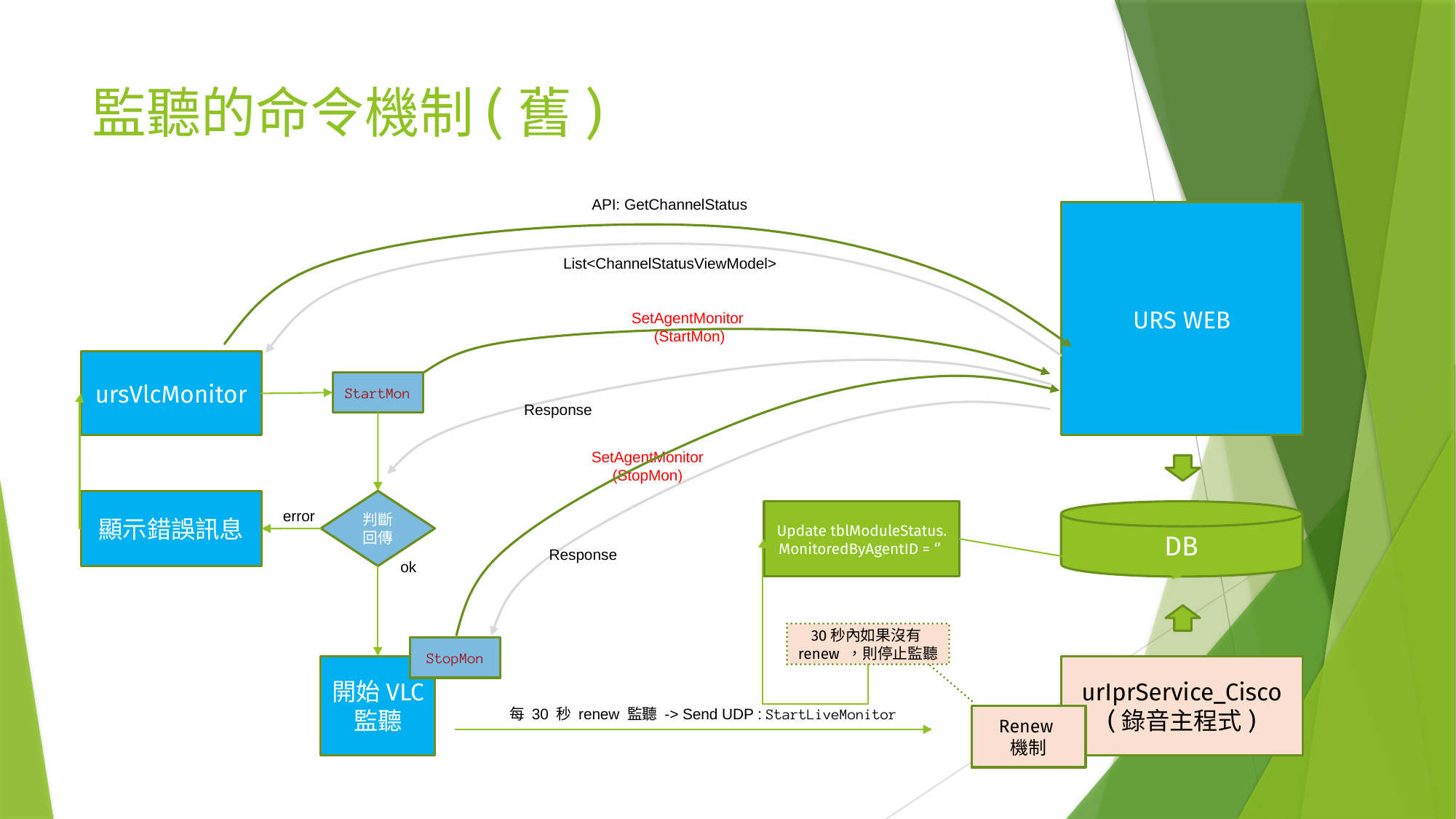

# 監聽的命令機制(舊)
API: GetChannelStatus
URS WEB

List<ChannelStatusViewModel>
SetAgentMonitor
(StartMon)

ursVlcMonitor

StartMon
Response

SetAgentMonitor
(StopMon)

判斷回傳
顯示錯誤訊息
error
Update tblModuleStatus.
MonitoredByAgentID = ‘’
DB
Response
ok

30秒內如果沒有renew ，則停止監聽
StopMon
開始VLC
監聽
urIprService_Cisco
(錄音主程式)
每 30 秒 renew 監聽 -> Send UDP : StartLiveMonitor
Renew
機制